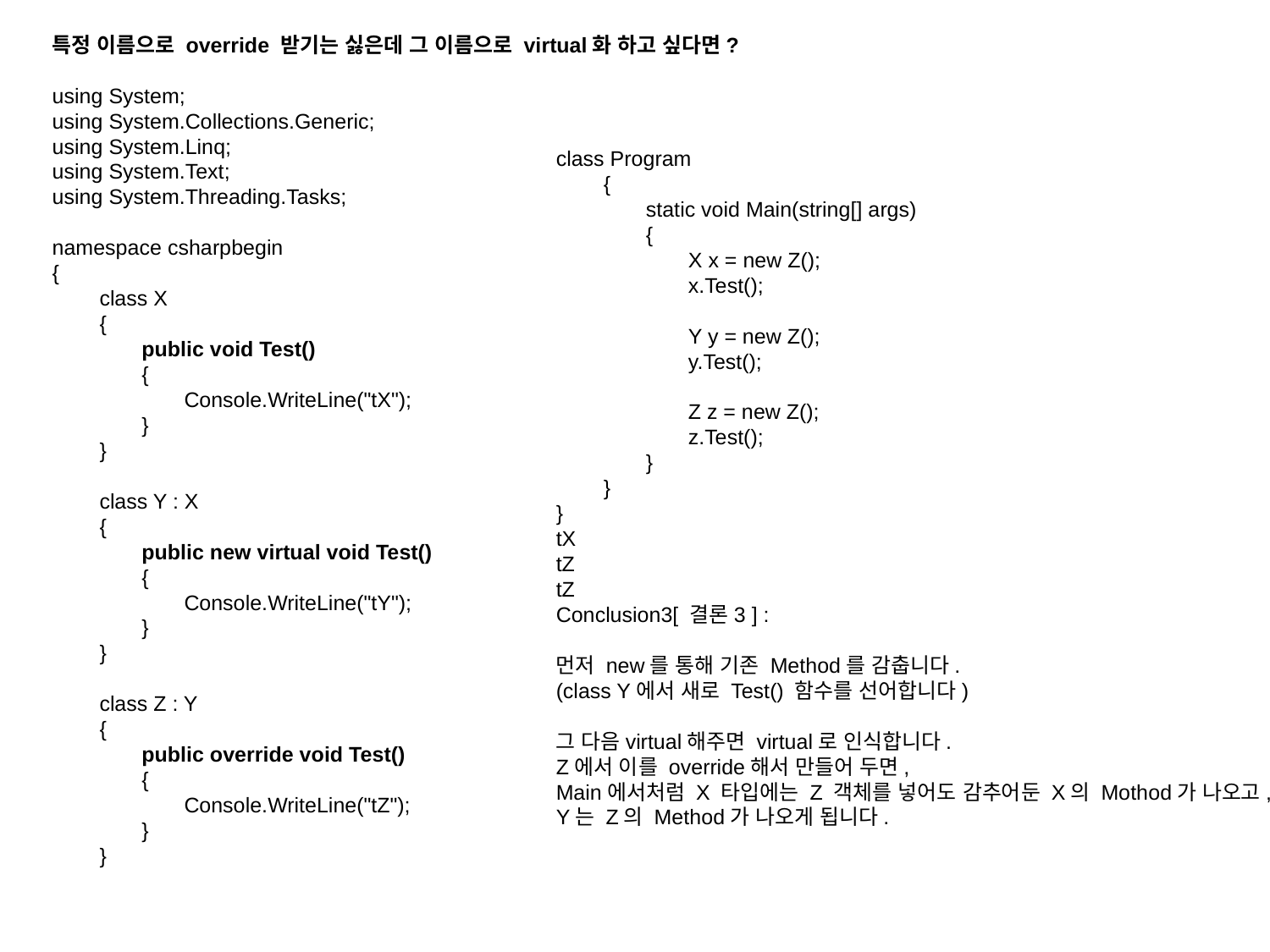

특정 이름으로 override 받기는 싫은데 그 이름으로 virtual화 하고 싶다면?

using System;
using System.Collections.Generic;
using System.Linq;
using System.Text;
using System.Threading.Tasks;

namespace csharpbegin
{
　　class X
　　{
　　　　public void Test()
　　　　{
　　　　　　Console.WriteLine("tX");
　　　　}
　　}

　　class Y : X
　　{
　　　　public new virtual void Test()
　　　　{
　　　　　　Console.WriteLine("tY");
　　　　}
　　}

　　class Z : Y
　　{
　　　　public override void Test()
　　　　{
　　　　　　Console.WriteLine("tZ");
　　　　}
　　}

class Program
　　{
　　　　static void Main(string[] args)
　　　　{
　　　　　　X x = new Z();
　　　　　　x.Test();

　　　　　　Y y = new Z();
　　　　　　y.Test();

　　　　　　Z z = new Z();
　　　　　　z.Test();
　　　　}
　　}
}
tX
tZ
tZ
Conclusion3[ 결론3 ] :

먼저 new를 통해 기존 Method를 감춥니다.
(class Y에서 새로 Test() 함수를 선어합니다)

그 다음virtual해주면 virtual로 인식합니다.
Z에서 이를 override해서 만들어 두면,
Main에서처럼 X 타입에는 Z 객체를 넣어도 감추어둔 X의 Mothod가 나오고,
Y는 Z의 Method가 나오게 됩니다.